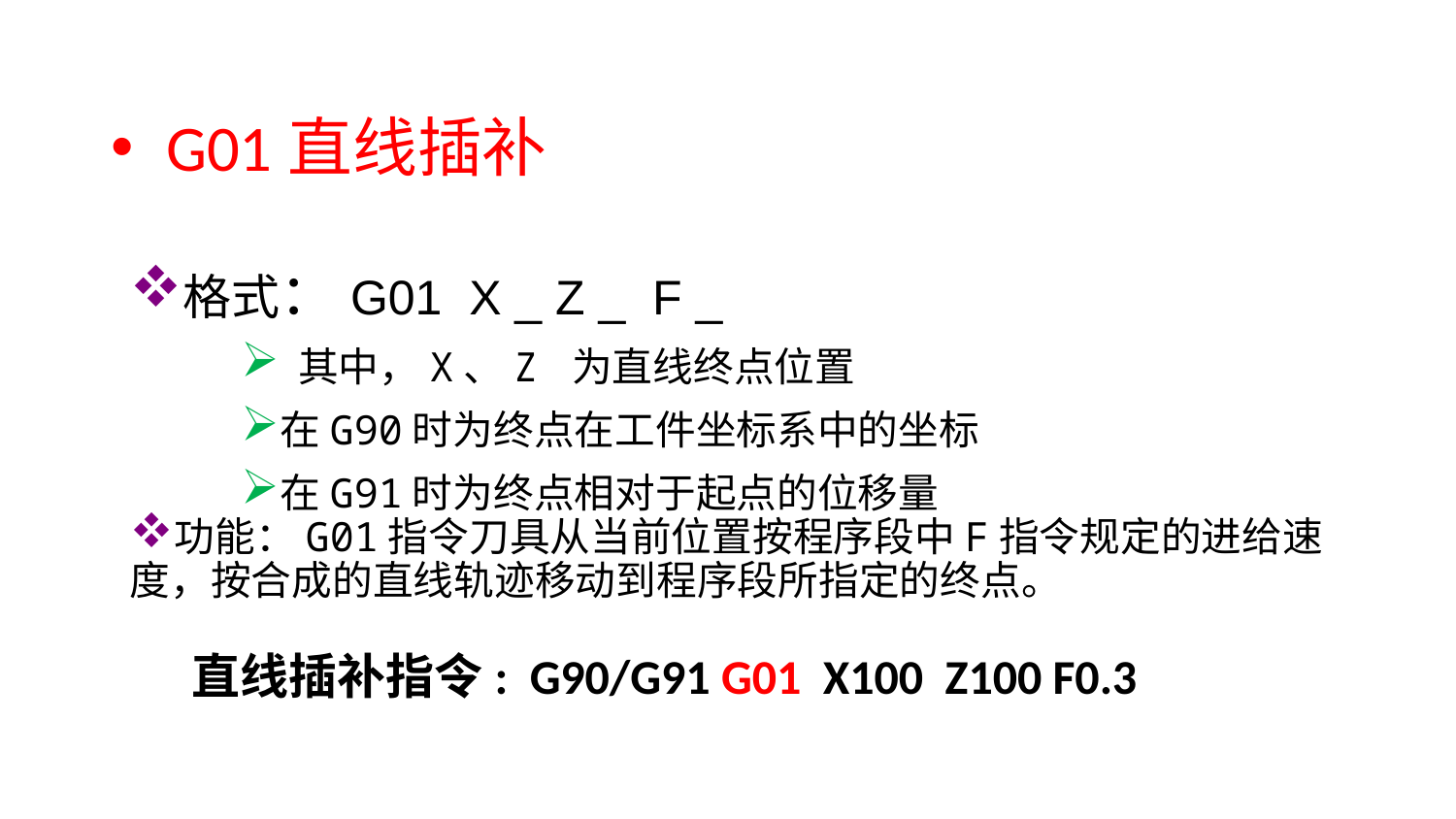

G01直线插补
格式：G01  X _ Z _  F _
 其中，X、Z 为直线终点位置
在G90时为终点在工件坐标系中的坐标
在G91时为终点相对于起点的位移量
功能：G01指令刀具从当前位置按程序段中F指令规定的进给速度，按合成的直线轨迹移动到程序段所指定的终点。

直线插补指令:  G90/G91 G01  X100  Z100 F0.3